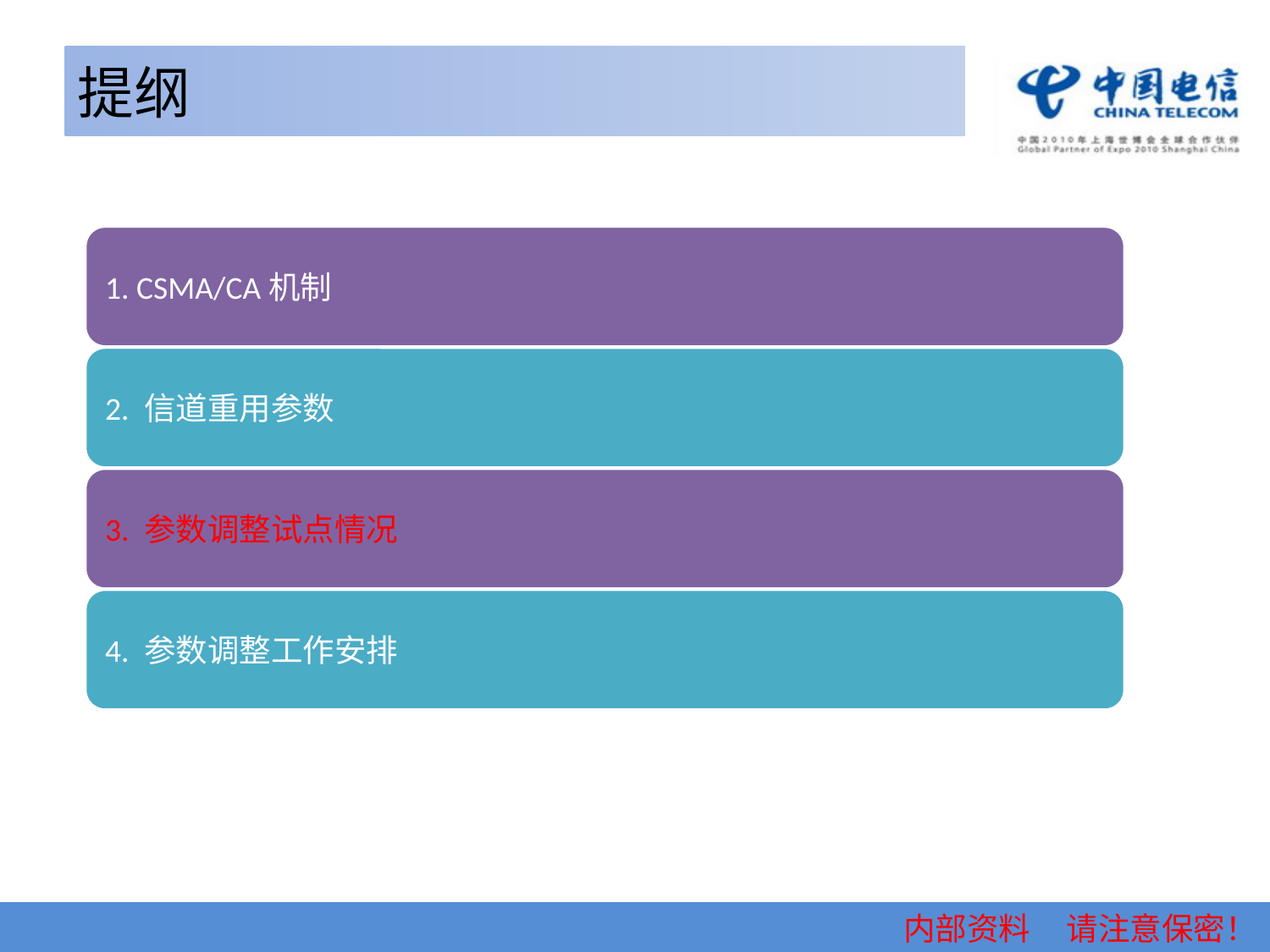

# 提纲
1. CSMA/CA机制
2. 信道重用参数
3. 参数调整试点情况
4. 参数调整工作安排